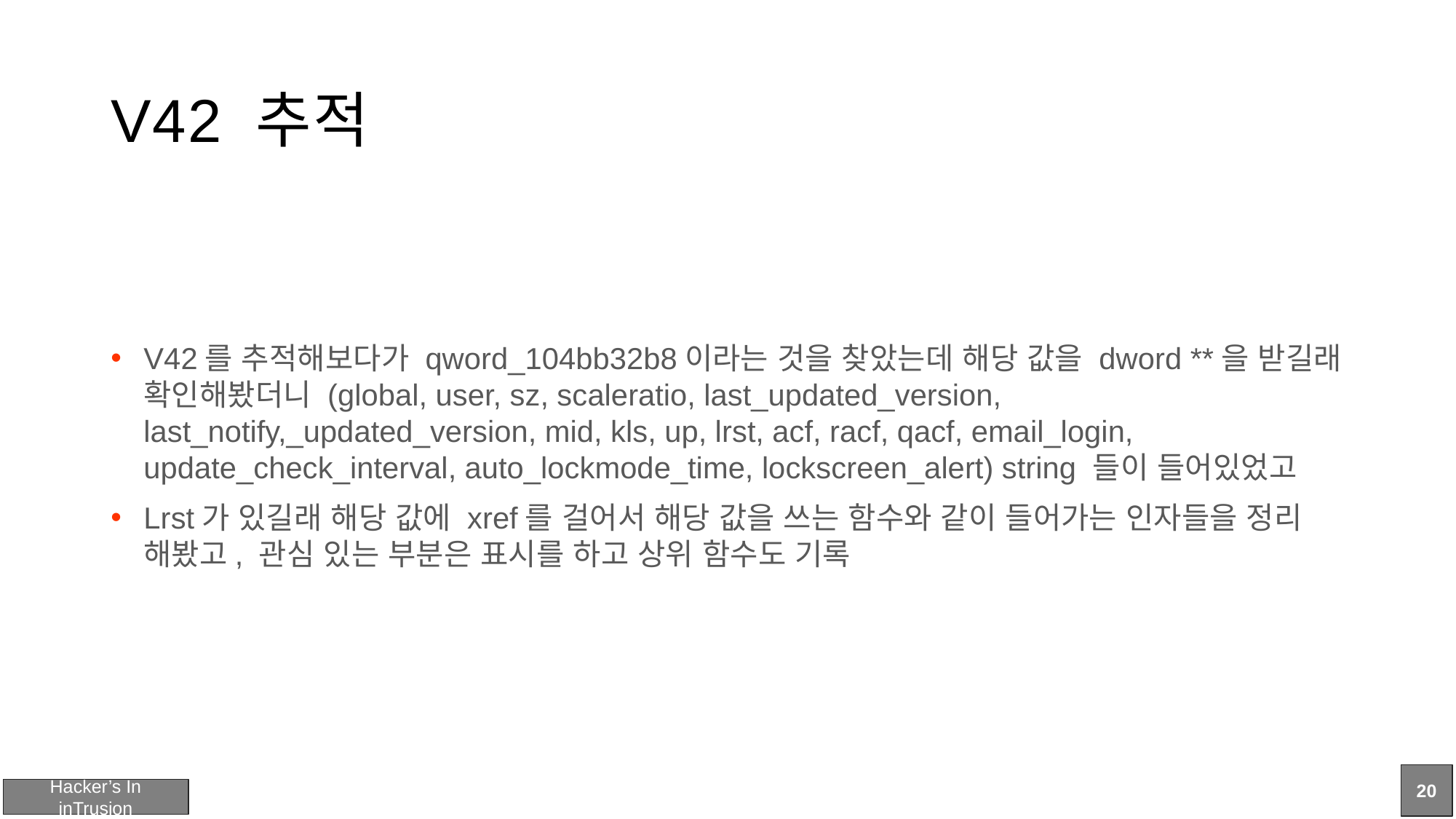

# V42 추적
V42를 추적해보다가 qword_104bb32b8이라는 것을 찾았는데 해당 값을 dword **을 받길래 확인해봤더니 (global, user, sz, scaleratio, last_updated_version, last_notify,_updated_version, mid, kls, up, lrst, acf, racf, qacf, email_login, update_check_interval, auto_lockmode_time, lockscreen_alert) string 들이 들어있었고
Lrst가 있길래 해당 값에 xref를 걸어서 해당 값을 쓰는 함수와 같이 들어가는 인자들을 정리 해봤고, 관심 있는 부분은 표시를 하고 상위 함수도 기록
20
Hacker’s In inTrusion